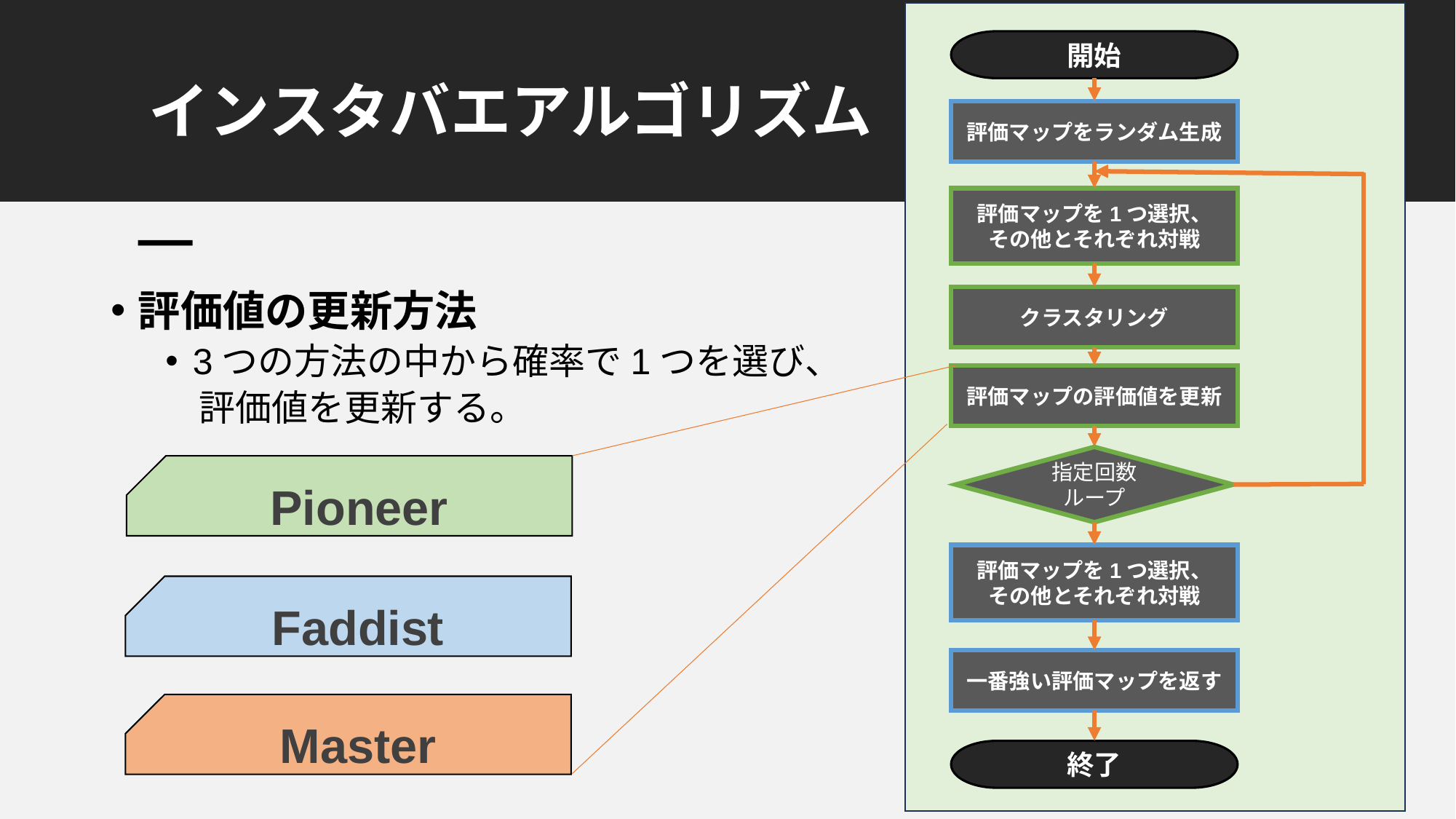

開始
評価マップをランダム生成
評価マップを1つ選択、
その他とそれぞれ対戦
クラスタリング
評価マップの評価値を更新
指定回数ループ
評価マップを1つ選択、
その他とそれぞれ対戦
一番強い評価マップを返す
終了
# インスタバエアルゴリズム

評価値の更新方法
3つの方法の中から確率で1つを選び、
   評価値を更新する。

Pioneer
Faddist
Master